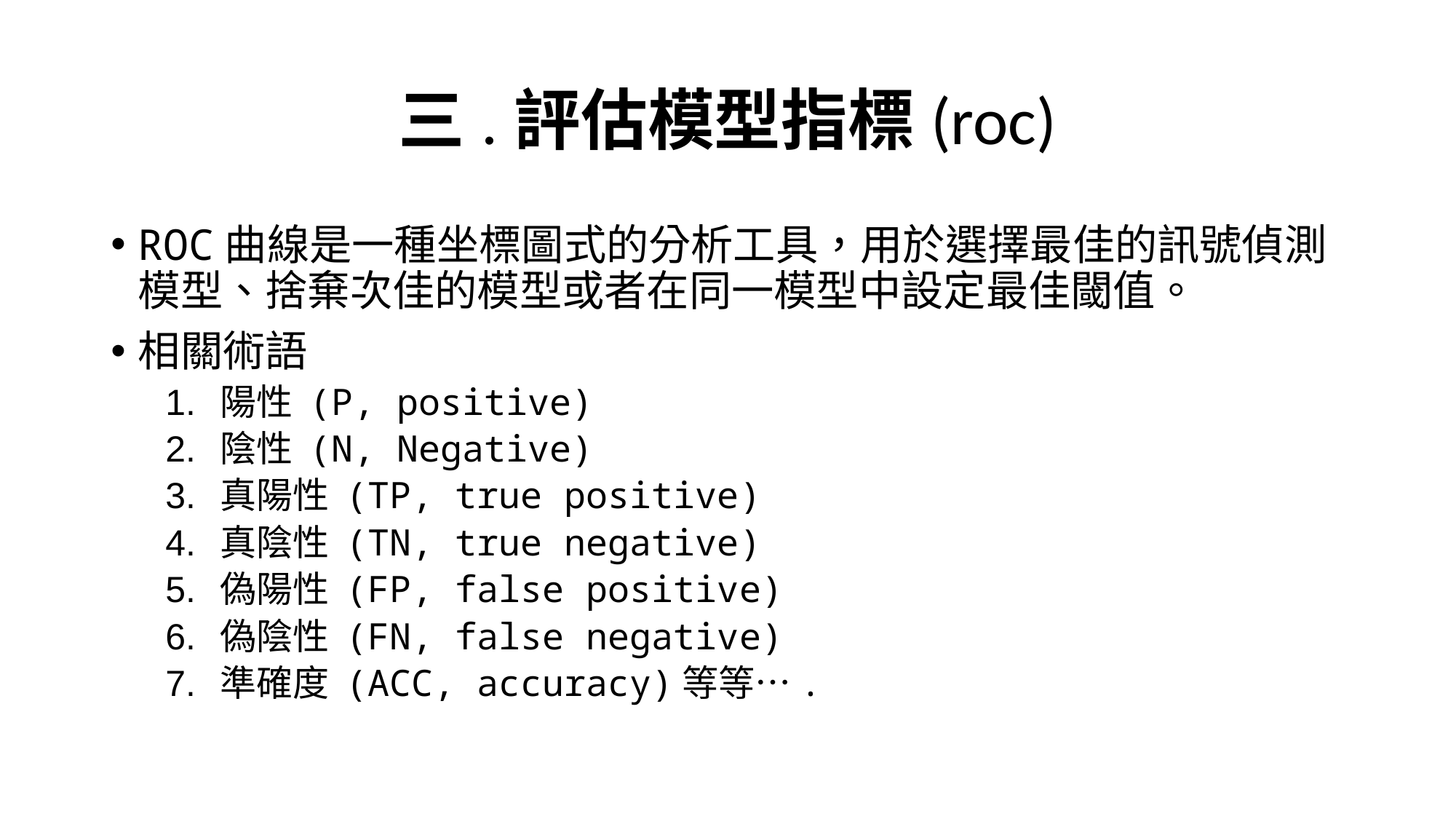

# 三.評估模型指標(roc)
ROC曲線是一種坐標圖式的分析工具，用於選擇最佳的訊號偵測模型、捨棄次佳的模型或者在同一模型中設定最佳閾值。
相關術語
陽性 (P, positive)
陰性 (N, Negative)
真陽性 (TP, true positive)
真陰性 (TN, true negative)
偽陽性 (FP, false positive)
偽陰性 (FN, false negative)
準確度 (ACC, accuracy)等等….